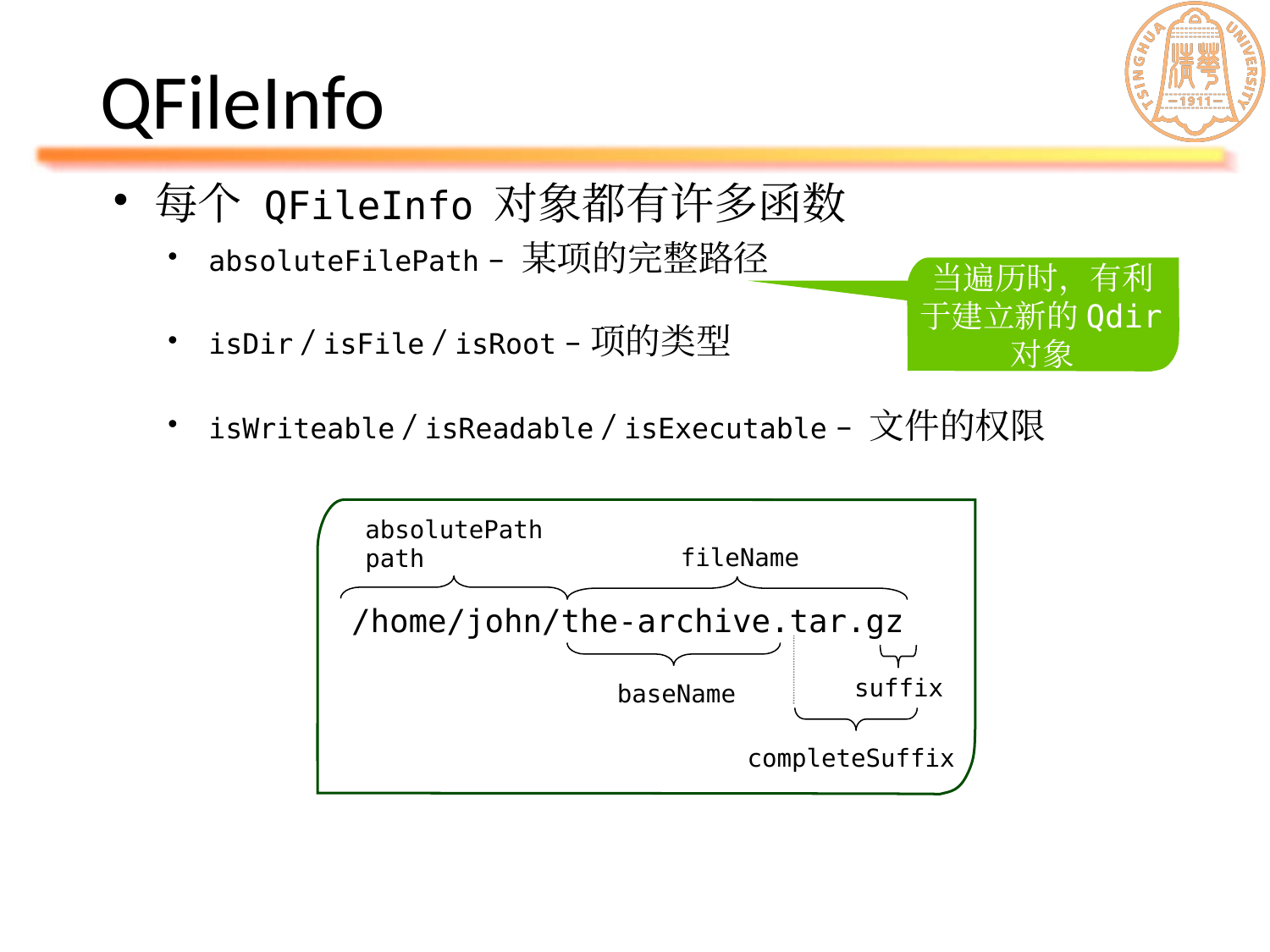

# QFileInfo
每个 QFileInfo 对象都有许多函数
absoluteFilePath – 某项的完整路径

isDir / isFile / isRoot –项的类型

isWriteable / isReadable / isExecutable – 文件的权限

当遍历时，有利于建立新的Qdir对象

absolutePath
path
fileName

/home/john/the-archive.tar.gz

suffix
baseName
completeSuffix